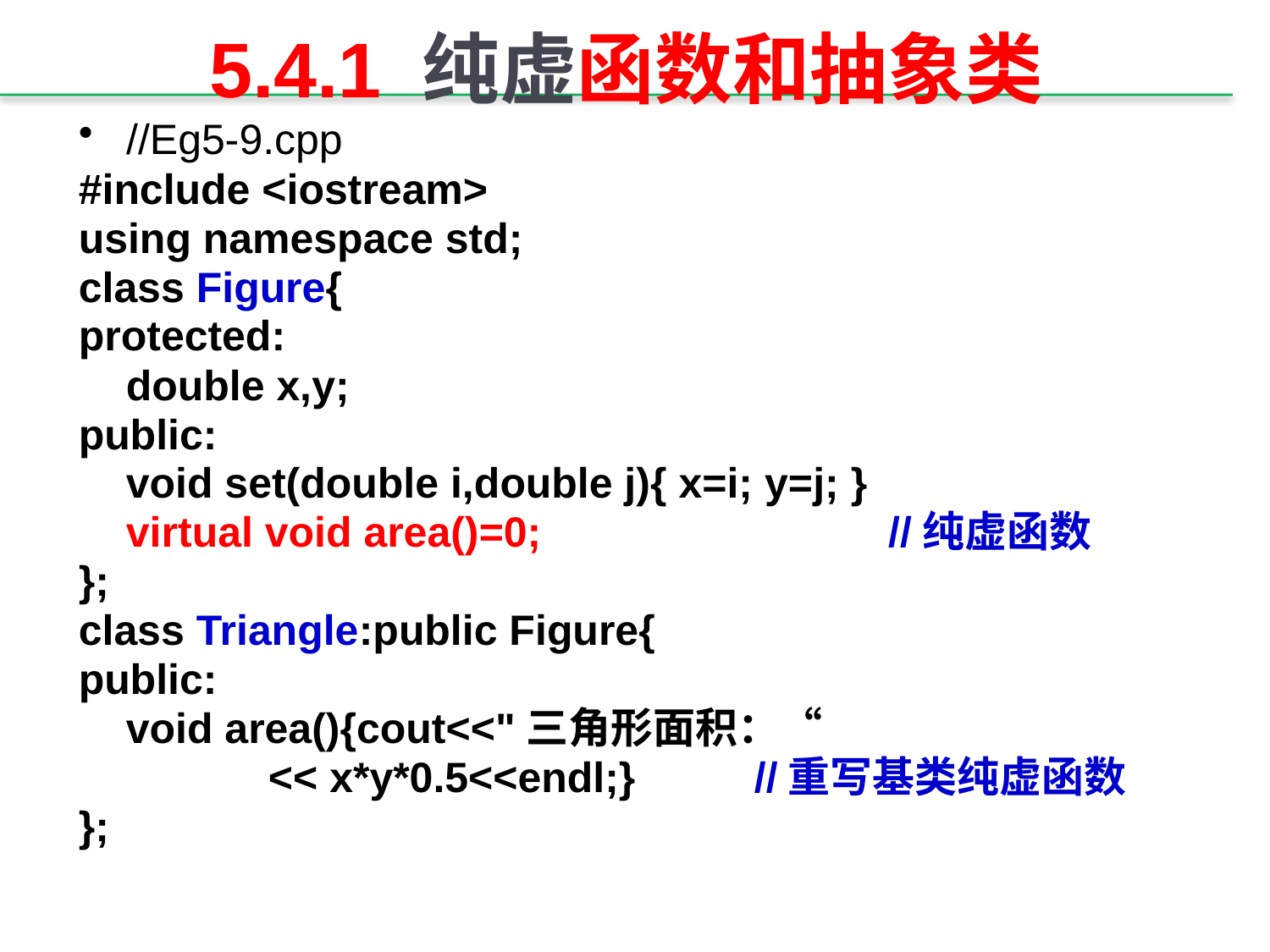

# 5.4.1 纯虚函数和抽象类
//Eg5-9.cpp
#include <iostream>
using namespace std;
class Figure{
protected:
    double x,y;
public:
    void set(double i,double j){ x=i; y=j; }
    virtual void area()=0;			//纯虚函数
};
class Triangle:public Figure{
public:
    void area(){cout<<"三角形面积：“
                << x*y*0.5<<endl;}          //重写基类纯虚函数
};